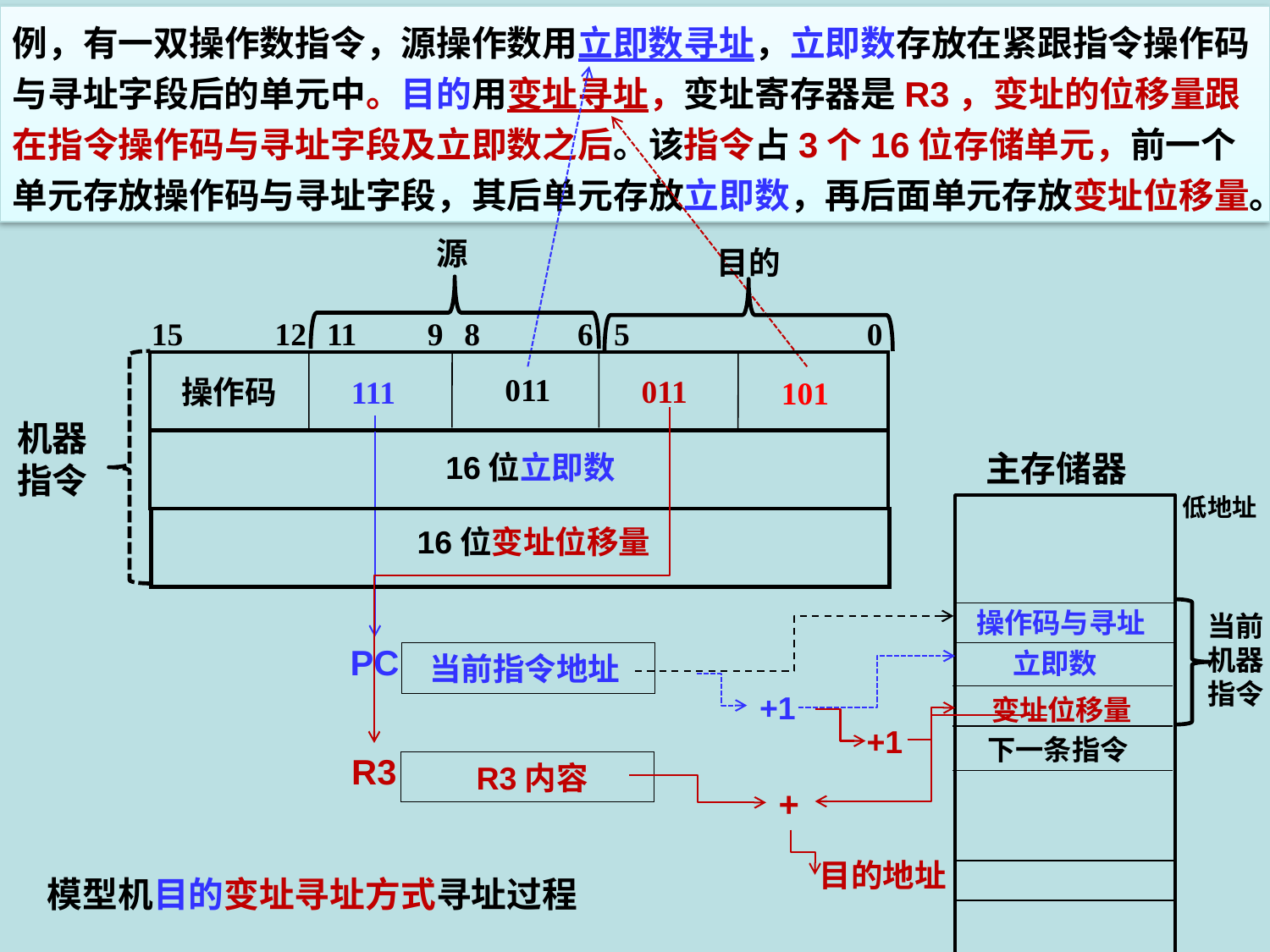

例，有一双操作数指令，源操作数用立即数寻址，立即数存放在紧跟指令操作码与寻址字段后的单元中。目的用变址寻址，变址寄存器是R3，变址的位移量跟在指令操作码与寻址字段及立即数之后。该指令占3个16位存储单元，前一个单元存放操作码与寻址字段，其后单元存放立即数，再后面单元存放变址位移量。

源
目的
15
  12
11
  9
8
  6
  5
  0

操作码

011
011
111
101
机器指令

主存储器
16位立即数
低地址

16位变址位移量
操作码与寻址

当前机器指令
PC
立即数
 当前指令地址
+1
变址位移量
+1
下一条指令
R3
 R3内容
+
目的地址
模型机目的变址寻址方式寻址过程